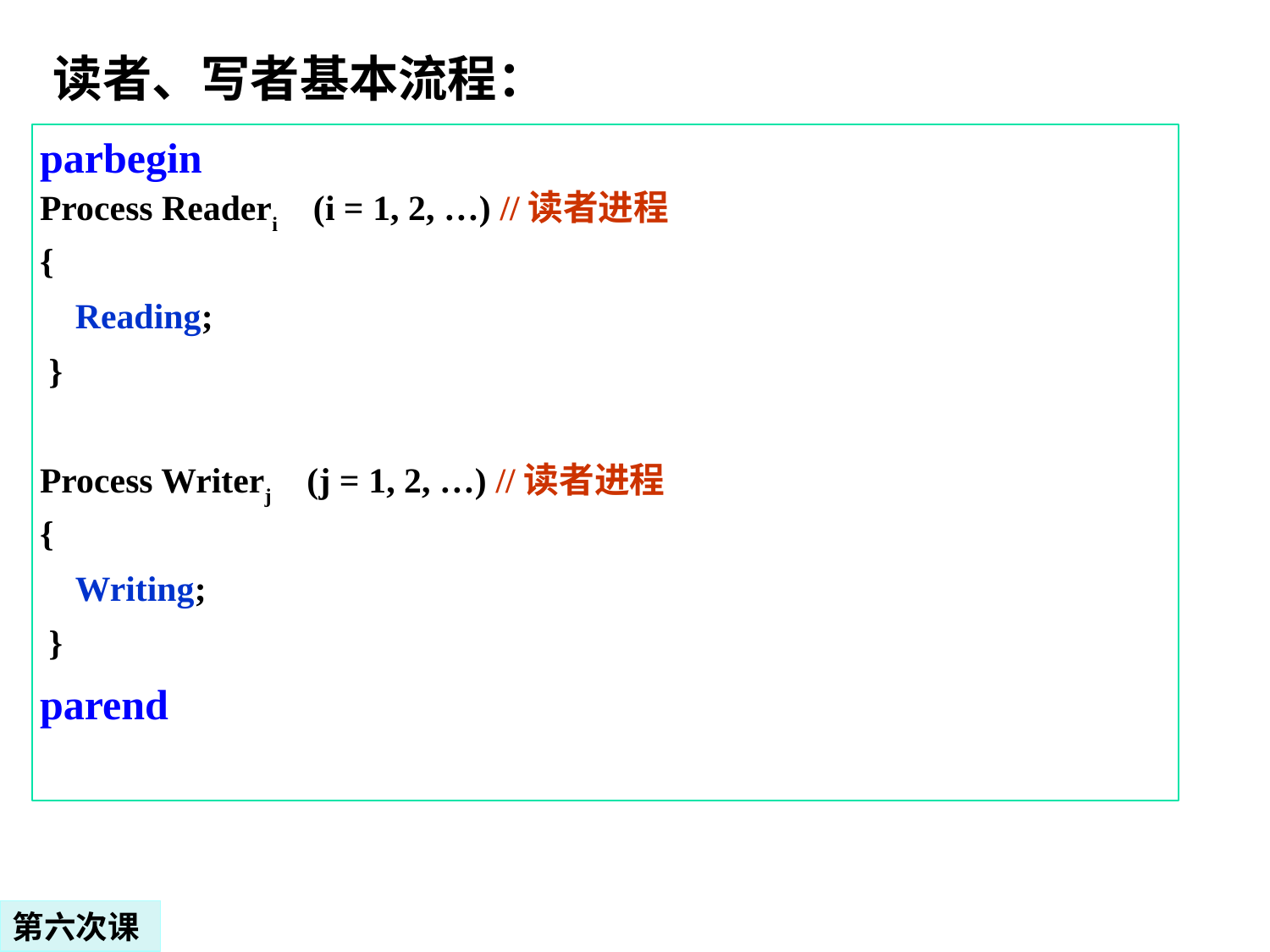

读者、写者基本流程：
parbegin
Process Readeri    (i = 1, 2, …) //读者进程
{
    Reading;
 }

Process Writerj    (j = 1, 2, …) //读者进程
{
    Writing;
 }
parend

第六次课
117